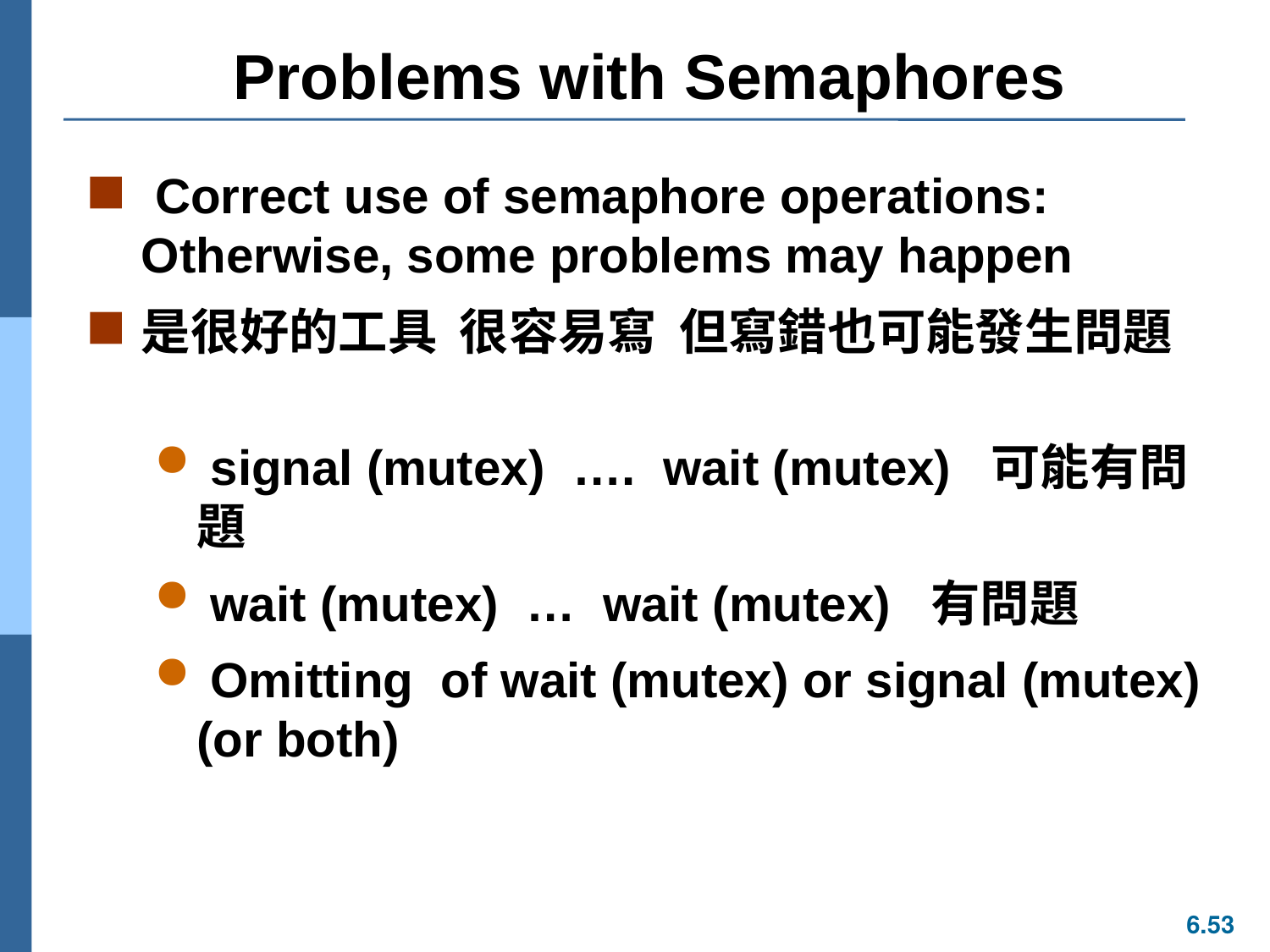

# Problems with Semaphores
 Correct use of semaphore operations: Otherwise, some problems may happen
是很好的工具  很容易寫  但寫錯也可能發生問題
 signal (mutex)  ….  wait (mutex)  可能有問題
 wait (mutex)  …  wait (mutex)  有問題
 Omitting  of wait (mutex) or signal (mutex) (or both)